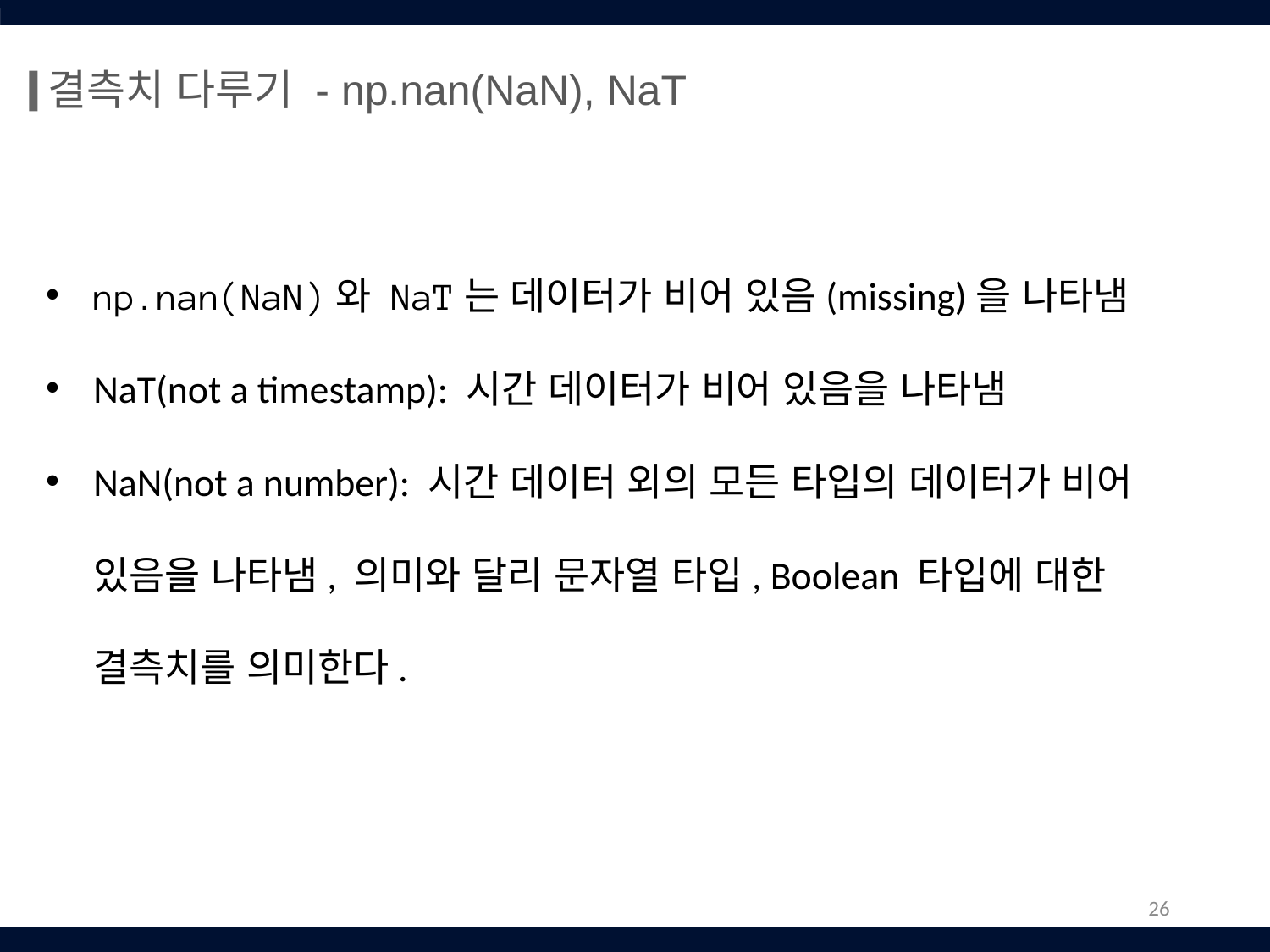

결측치 다루기 - np.nan(NaN), NaT

np.nan(NaN)와 NaT는 데이터가 비어 있음(missing)을 나타냄
NaT(not a timestamp): 시간 데이터가 비어 있음을 나타냄
NaN(not a number): 시간 데이터 외의 모든 타입의 데이터가 비어 있음을 나타냄, 의미와 달리 문자열 타입, Boolean 타입에 대한 결측치를 의미한다.
26